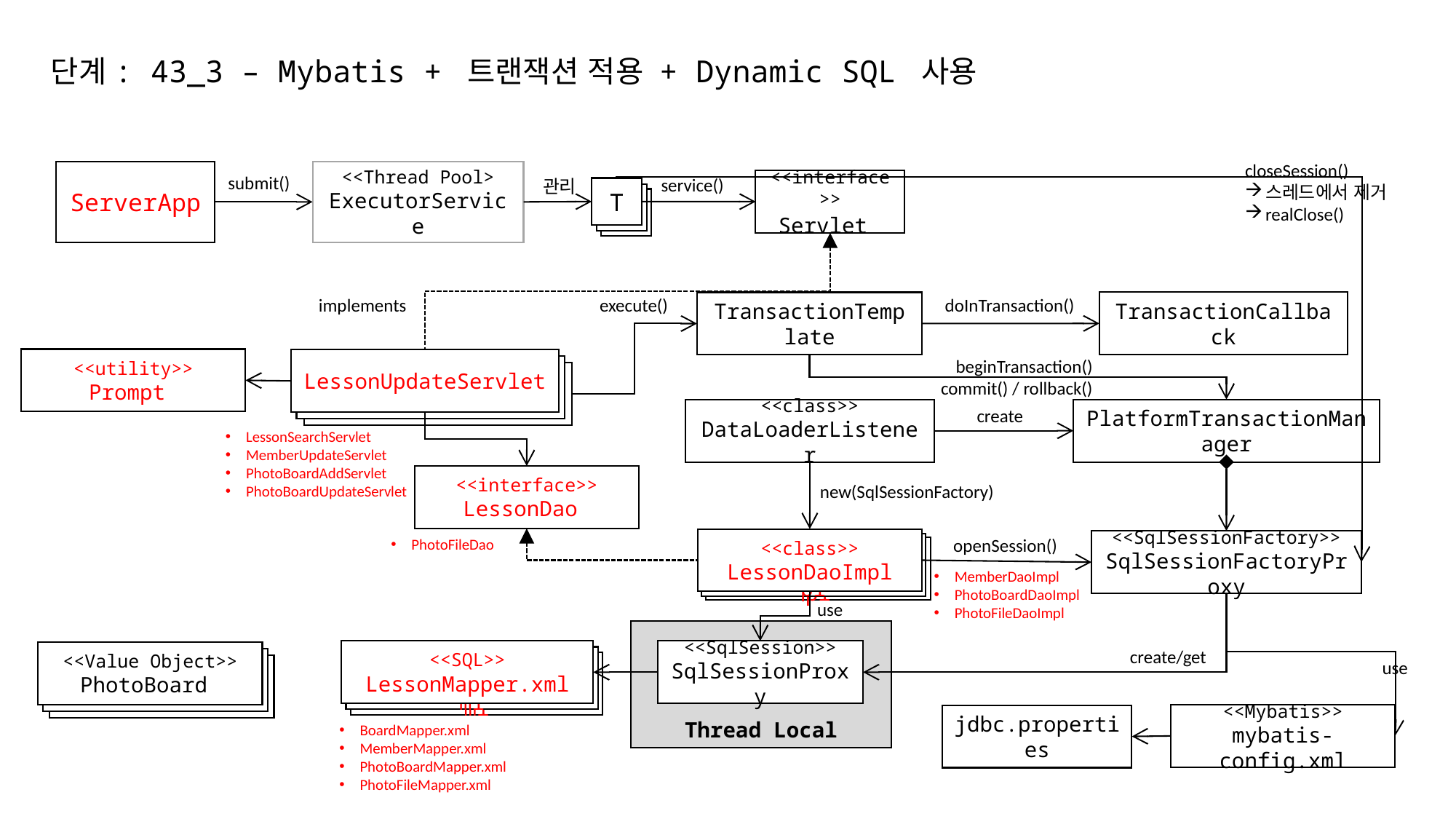

단계: 43_3 – Mybatis + 트랜잭션 적용 + Dynamic SQL 사용
closeSession()
스레드에서 제거
realClose()
ServerApp
<<Thread Pool>
ExecutorService
submit()
service()
관리
<<interface>>
Servlet
T
T
T
execute()
doInTransaction()
implements
TransactionCallback
TransactionTemplate
<<utility>>
Prompt
beginTransaction()
commit() / rollback()
LessonUpdateServlet
PhotoBoardListServlet
PhotoBoardListServlet
create
<<class>>
DataLoaderListener
PlatformTransactionManager
LessonSearchServlet
MemberUpdateServlet
PhotoBoardAddServlet
PhotoBoardUpdateServlet
<<interface>>
LessonDao
new(SqlSessionFactory)
openSession()
<<class>>
LessonDaoImpl
PhotoFileDao
<<SqlSessionFactory>>
SqlSessionFactoryProxy
<<class>>
PhotoBoardDaoImpl
<<class>>
PhotoBoardDaoImpl
MemberDaoImpl
PhotoBoardDaoImpl
PhotoFileDaoImpl
use
Thread Local
create/get
<<SQL>>
LessonMapper.xml
<<SqlSession>>
SqlSessionProxy
<<Value Object>>
PhotoBoard
<<SQL>>
PhotoBoardMapper.xml
<<Value Object>>
PhotoFile
use
<<SQL>>
PhotoBoardMapper.xml
<<Value Object>>
PhotoFile
<<Mybatis>>
mybatis-config.xml
jdbc.properties
BoardMapper.xml
MemberMapper.xml
PhotoBoardMapper.xml
PhotoFileMapper.xml